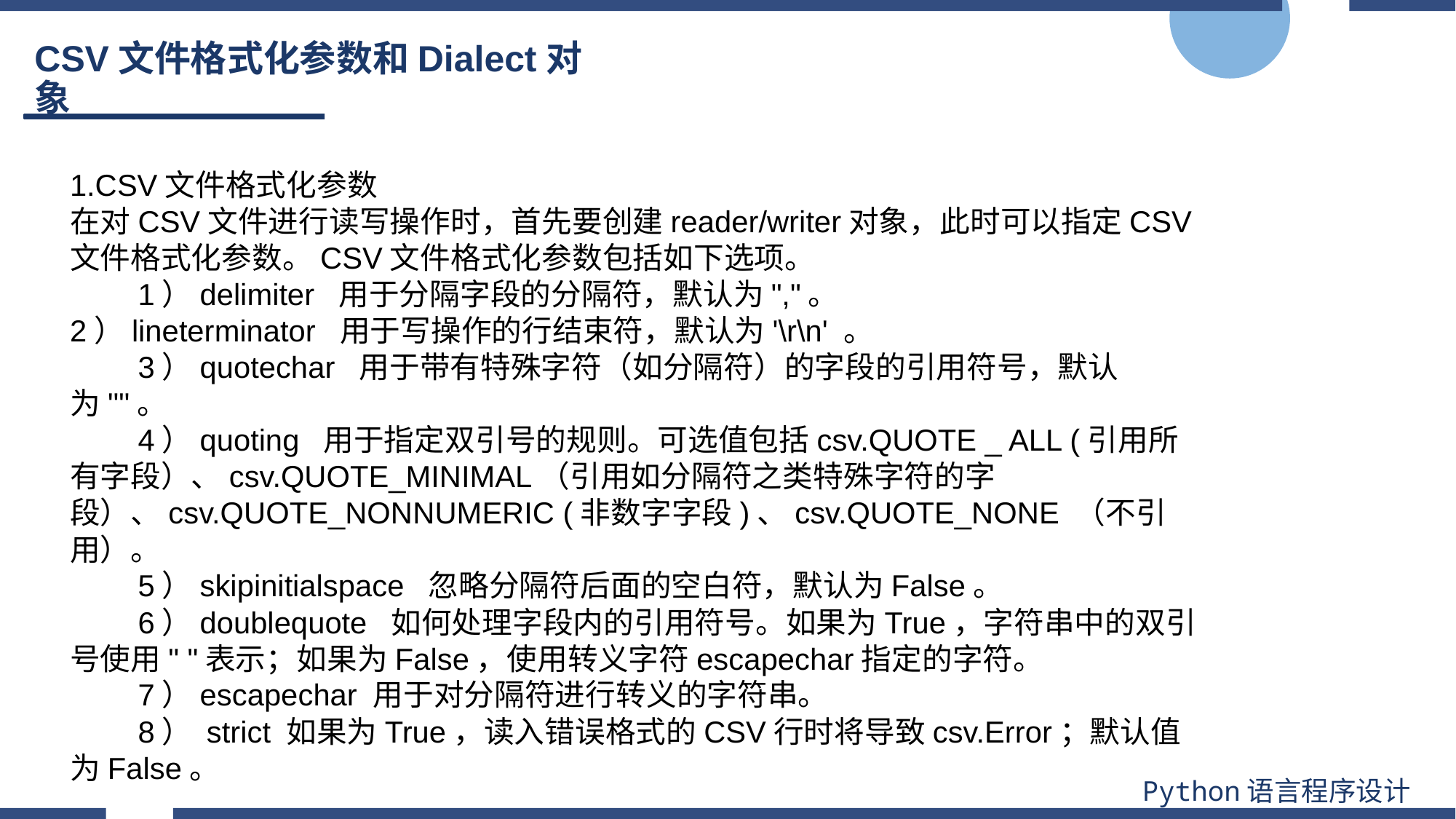

# CSV文件格式化参数和Dialect对象
1.CSV文件格式化参数
在对CSV文件进行读写操作时，首先要创建reader/writer对象，此时可以指定CSV文件格式化参数。CSV文件格式化参数包括如下选项。
　　1）delimiter  用于分隔字段的分隔符，默认为","。
2）lineterminator  用于写操作的行结束符，默认为'\r\n' 。
　　3）quotechar  用于带有特殊字符（如分隔符）的字段的引用符号，默认为'"'。
　　4）quoting  用于指定双引号的规则。可选值包括csv.QUOTE _ ALL (引用所有字段）、csv.QUOTE_MINIMAL（引用如分隔符之类特殊字符的字段）、csv.QUOTE_NONNUMERIC (非数字字段)、csv.QUOTE_NONE （不引用）。
　　5）skipinitialspace  忽略分隔符后面的空白符，默认为False。
　　6）doublequote  如何处理字段内的引用符号。如果为True，字符串中的双引号使用" "表示；如果为False，使用转义字符escapechar指定的字符。
　　7）escapechar 用于对分隔符进行转义的字符串。
　　8） strict 如果为True，读入错误格式的CSV行时将导致csv.Error；默认值为False。